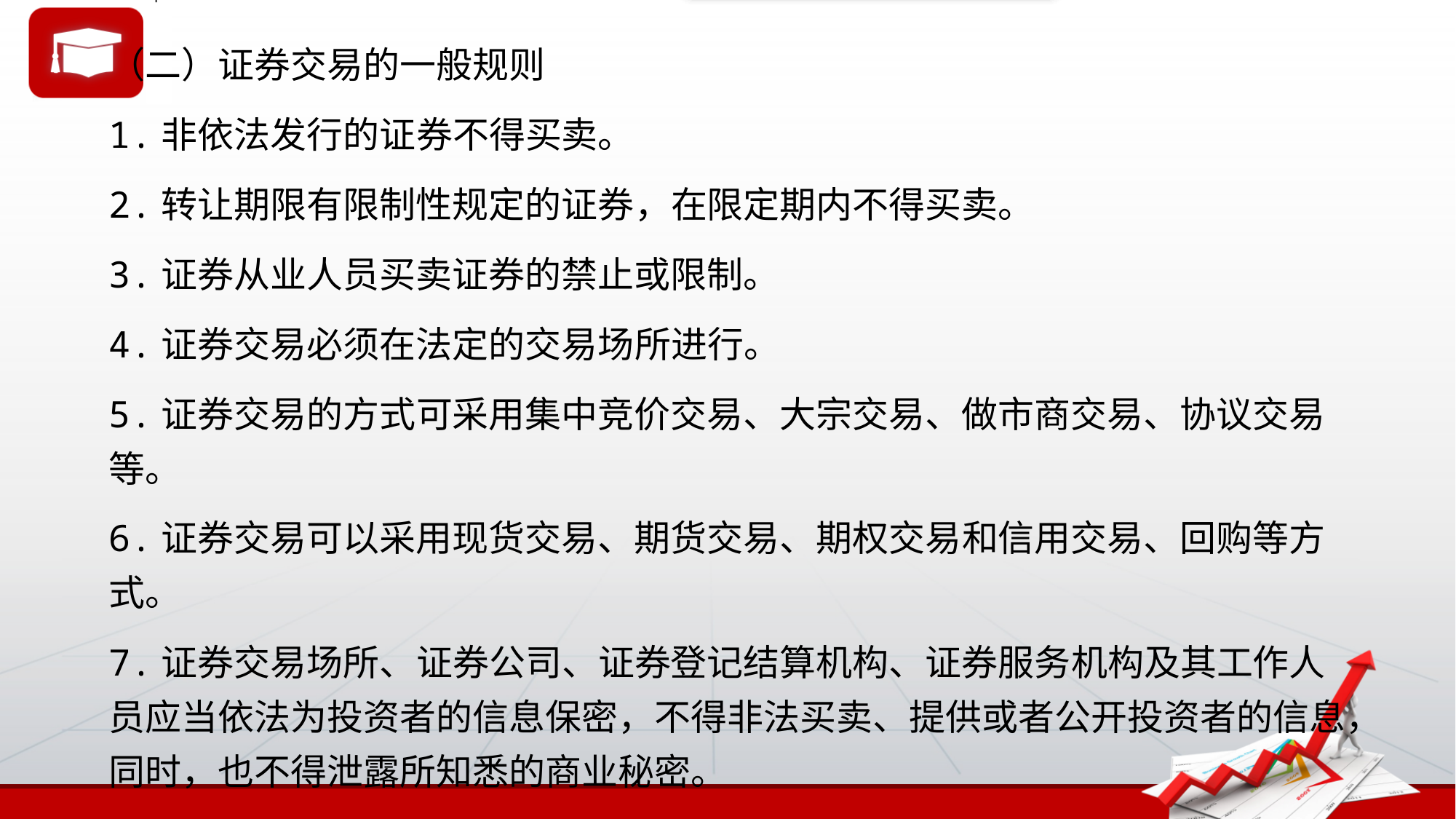

（二）证券交易的一般规则
1.非依法发行的证券不得买卖。
2.转让期限有限制性规定的证券，在限定期内不得买卖。
3.证券从业人员买卖证券的禁止或限制。
4.证券交易必须在法定的交易场所进行。
5.证券交易的方式可采用集中竞价交易、大宗交易、做市商交易、协议交易等。
6.证券交易可以采用现货交易、期货交易、期权交易和信用交易、回购等方式。
7.证券交易场所、证券公司、证券登记结算机构、证券服务机构及其工作人员应当依法为投资者的信息保密，不得非法买卖、提供或者公开投资者的信息，同时，也不得泄露所知悉的商业秘密。